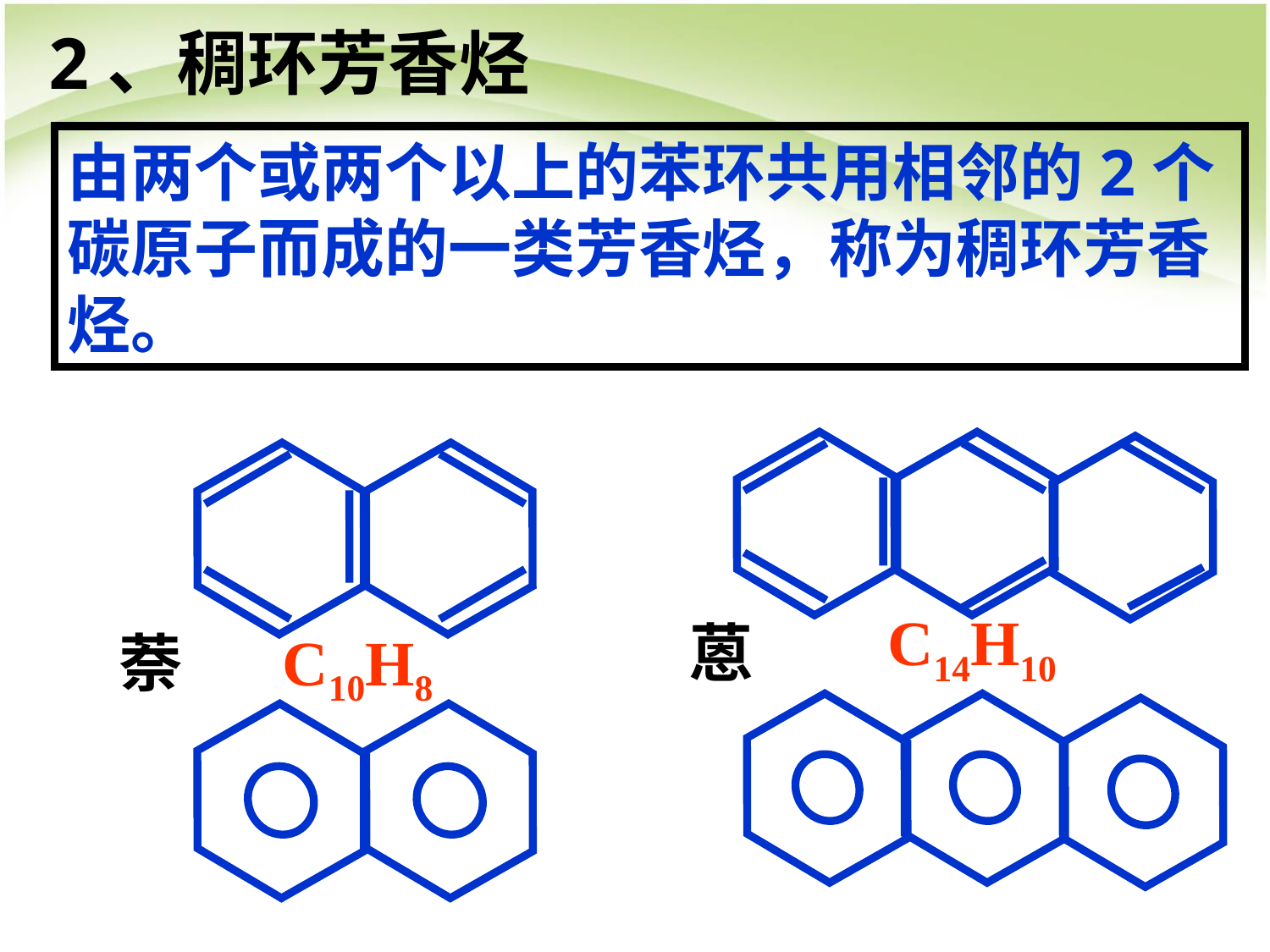

# 2、稠环芳香烃
由两个或两个以上的苯环共用相邻的2个碳原子而成的一类芳香烃，称为稠环芳香烃。

蒽
萘
C14H10
C10H8